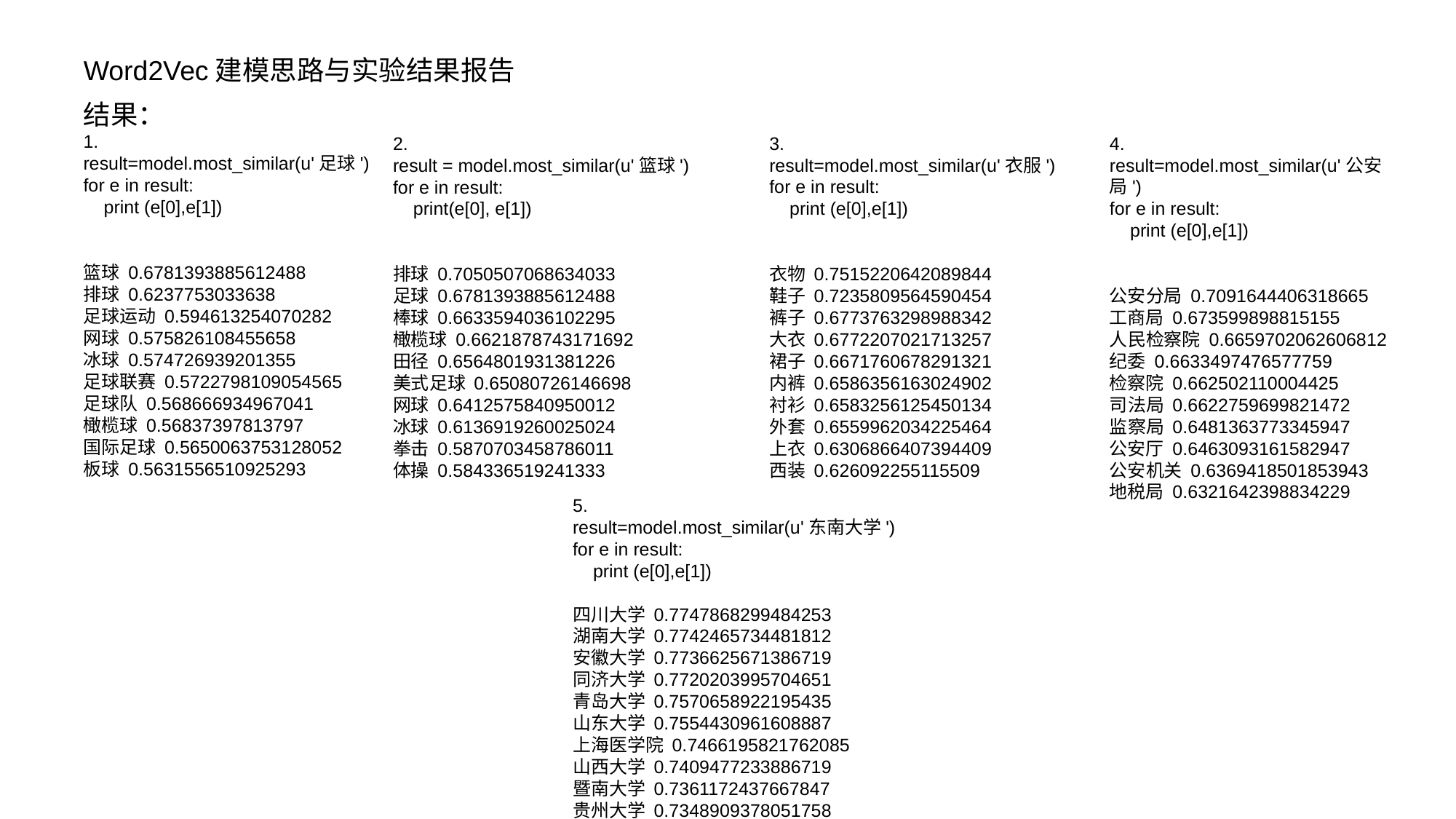

Word2Vec建模思路与实验结果报告
结果：
1.
result=model.most_similar(u'足球')
for e in result:
    print (e[0],e[1])

篮球 0.6781393885612488
排球 0.6237753033638
足球运动 0.594613254070282
网球 0.575826108455658
冰球 0.574726939201355
足球联赛 0.5722798109054565
足球队 0.568666934967041
橄榄球 0.56837397813797
国际足球 0.5650063753128052
板球 0.5631556510925293

2.
result = model.most_similar(u'篮球')
for e in result:
    print(e[0], e[1])

排球 0.7050507068634033
足球 0.6781393885612488
棒球 0.6633594036102295
橄榄球 0.6621878743171692
田径 0.6564801931381226
美式足球 0.65080726146698
网球 0.6412575840950012
冰球 0.6136919260025024
拳击 0.5870703458786011
体操 0.584336519241333

3.
result=model.most_similar(u'衣服')
for e in result:
    print (e[0],e[1])

衣物 0.7515220642089844
鞋子 0.7235809564590454
裤子 0.6773763298988342
大衣 0.6772207021713257
裙子 0.6671760678291321
内裤 0.6586356163024902
衬衫 0.6583256125450134
外套 0.6559962034225464
上衣 0.6306866407394409
西装 0.626092255115509
4.
result=model.most_similar(u'公安局')
for e in result:
    print (e[0],e[1])

公安分局 0.7091644406318665
工商局 0.673599898815155
人民检察院 0.6659702062606812
纪委 0.6633497476577759
检察院 0.662502110004425
司法局 0.6622759699821472
监察局 0.6481363773345947
公安厅 0.6463093161582947
公安机关 0.6369418501853943
地税局 0.6321642398834229

5.
result=model.most_similar(u'东南大学')
for e in result:
    print (e[0],e[1])

四川大学 0.7747868299484253
湖南大学 0.7742465734481812
安徽大学 0.7736625671386719
同济大学 0.7720203995704651
青岛大学 0.7570658922195435
山东大学 0.7554430961608887
上海医学院 0.7466195821762085
山西大学 0.7409477233886719
暨南大学 0.7361172437667847
贵州大学 0.7348909378051758